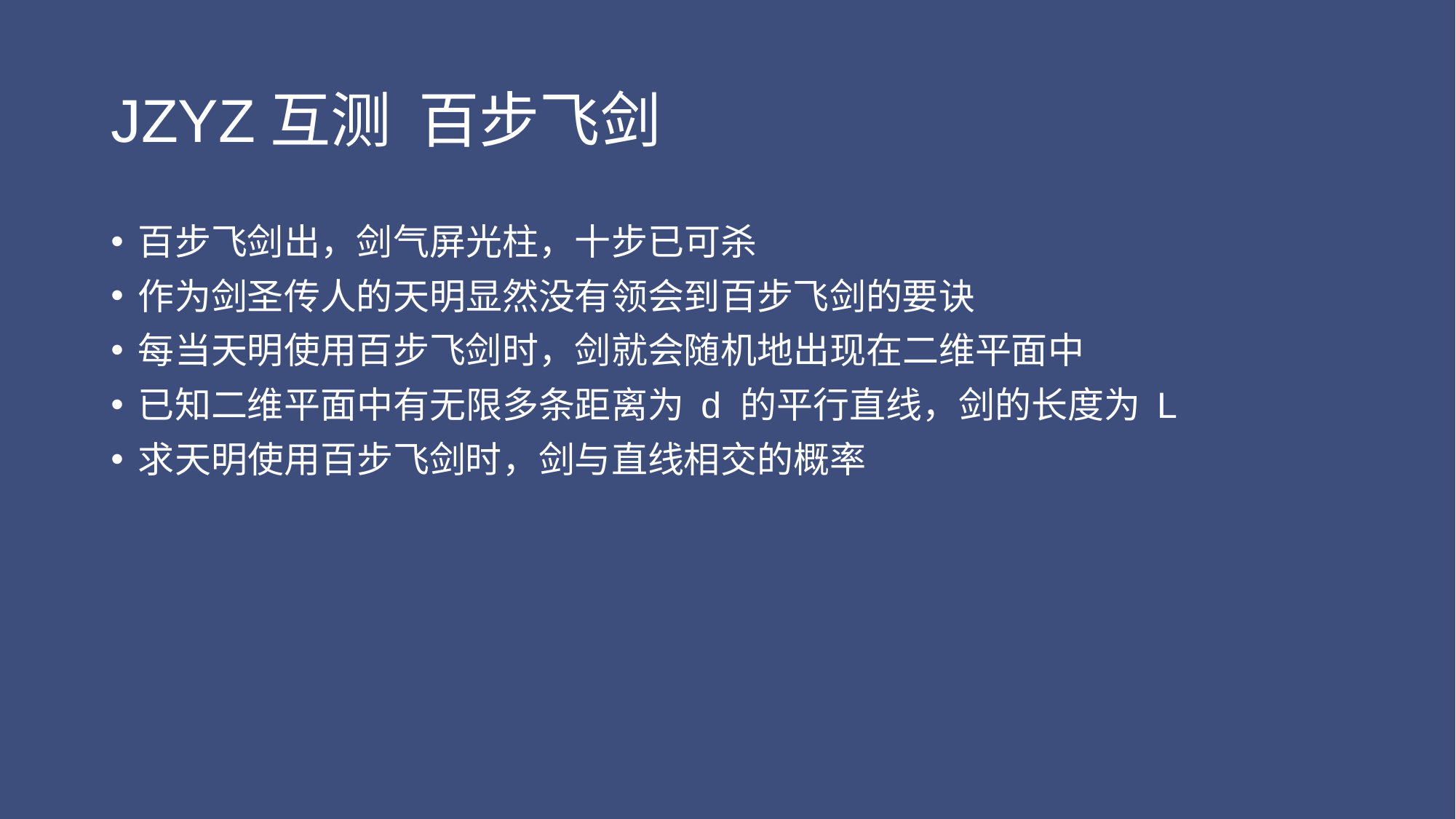

# JZYZ互测  百步飞剑
百步飞剑出，剑气屏光柱，十步已可杀
作为剑圣传人的天明显然没有领会到百步飞剑的要诀
每当天明使用百步飞剑时，剑就会随机地出现在二维平面中
已知二维平面中有无限多条距离为 d 的平行直线，剑的长度为 L
求天明使用百步飞剑时，剑与直线相交的概率